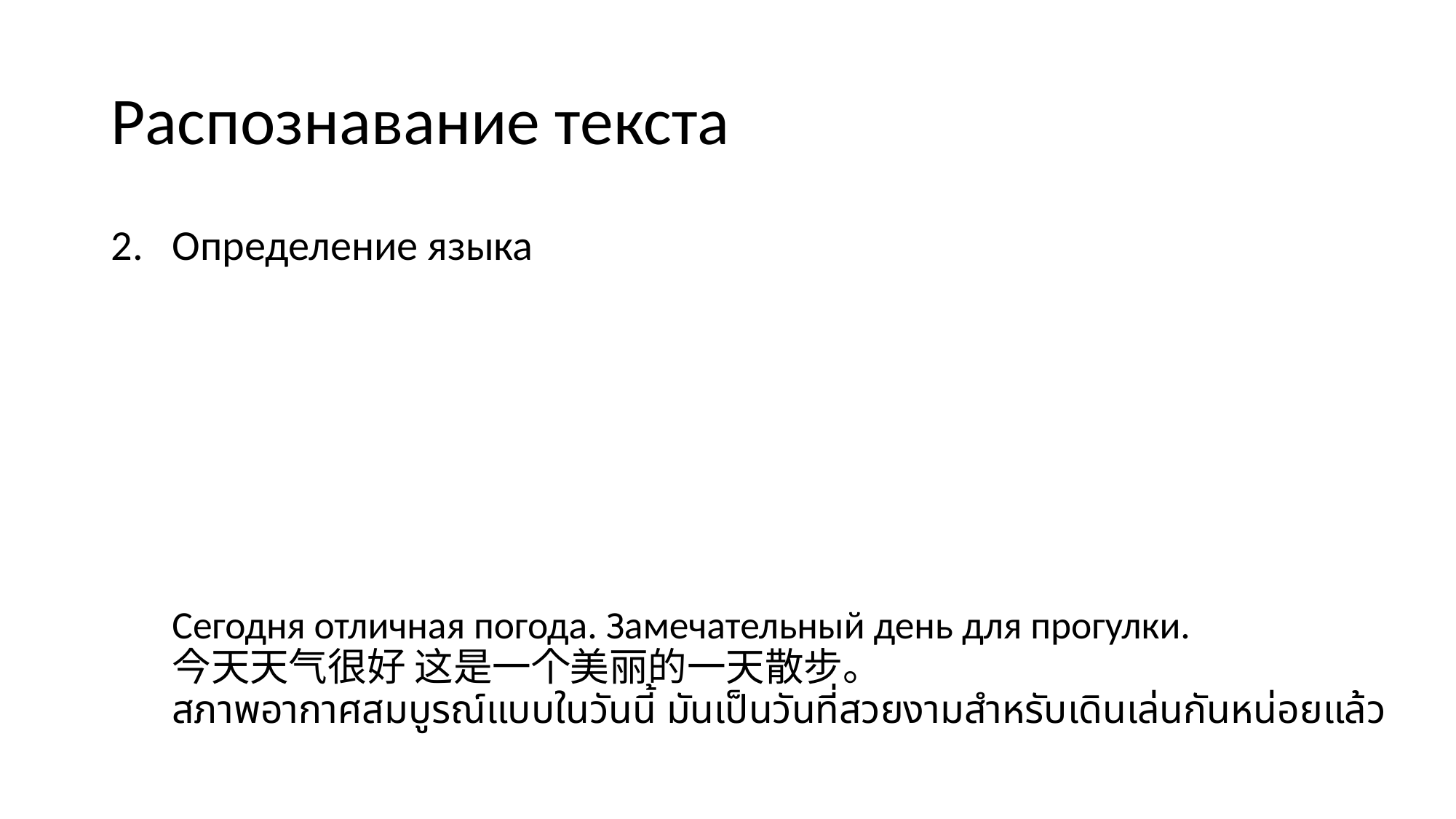

# Распознавание текста
Определение языка

Сегодня отличная погода. Замечательный день для прогулки.
今天天气很好 这是一个美丽的一天散步。
สภาพอากาศสมบูรณ์แบบในวันนี้ มันเป็นวันที่สวยงามสำหรับเดินเล่นกันหน่อยแล้ว